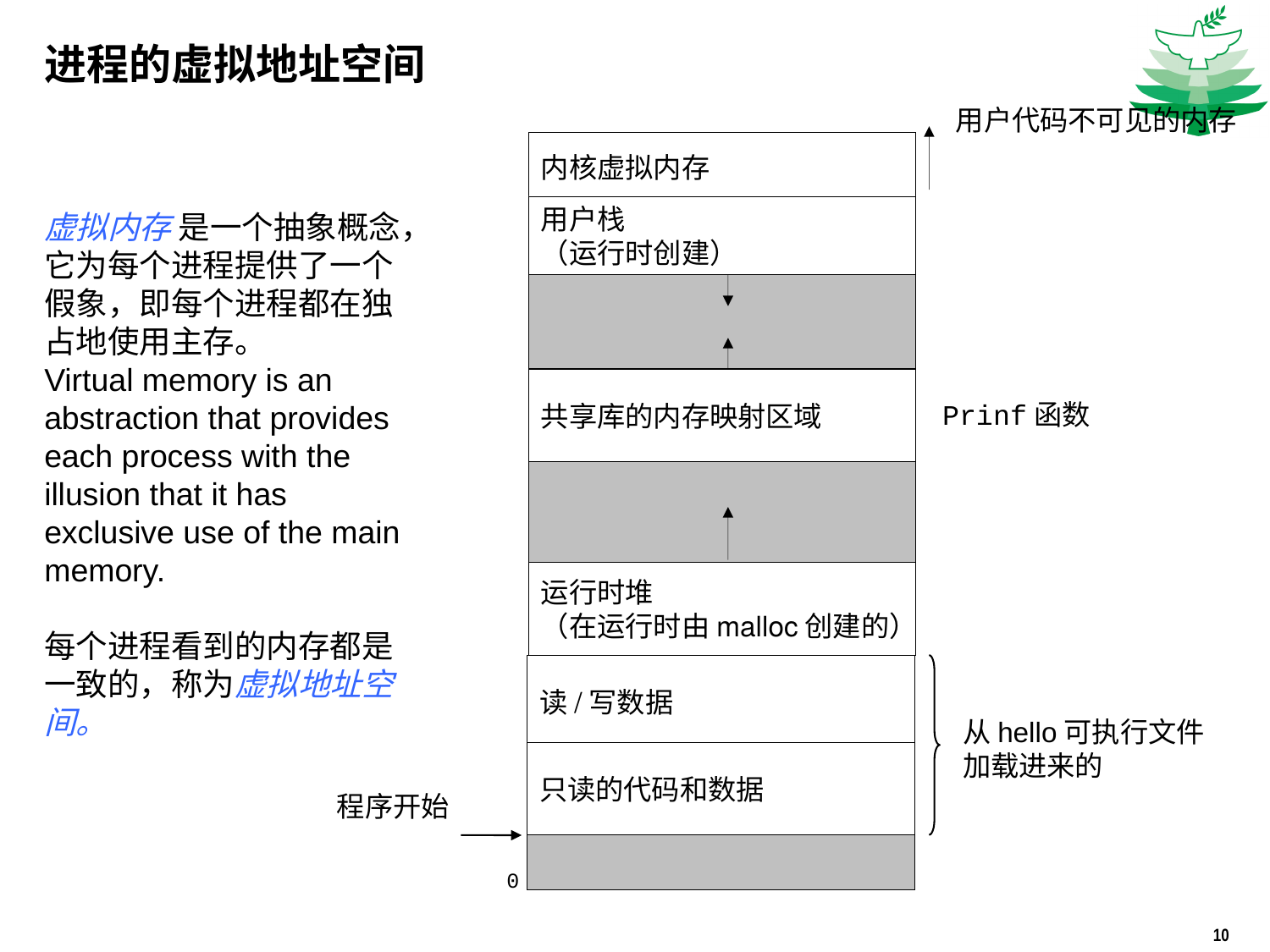

进程的虚拟地址空间

用户代码不可见的内存

内核虚拟内存
用户栈
（运行时创建）

共享库的内存映射区域
Prinf函数

运行时堆
（在运行时由malloc创建的）
读/写数据

从hello可执行文件加载进来的
只读的代码和数据
程序开始

0
虚拟内存 是一个抽象概念，它为每个进程提供了一个假象，即每个进程都在独占地使用主存。
Virtual memory is an abstraction that provides each process with the illusion that it has exclusive use of the main memory.

每个进程看到的内存都是一致的，称为虚拟地址空间。